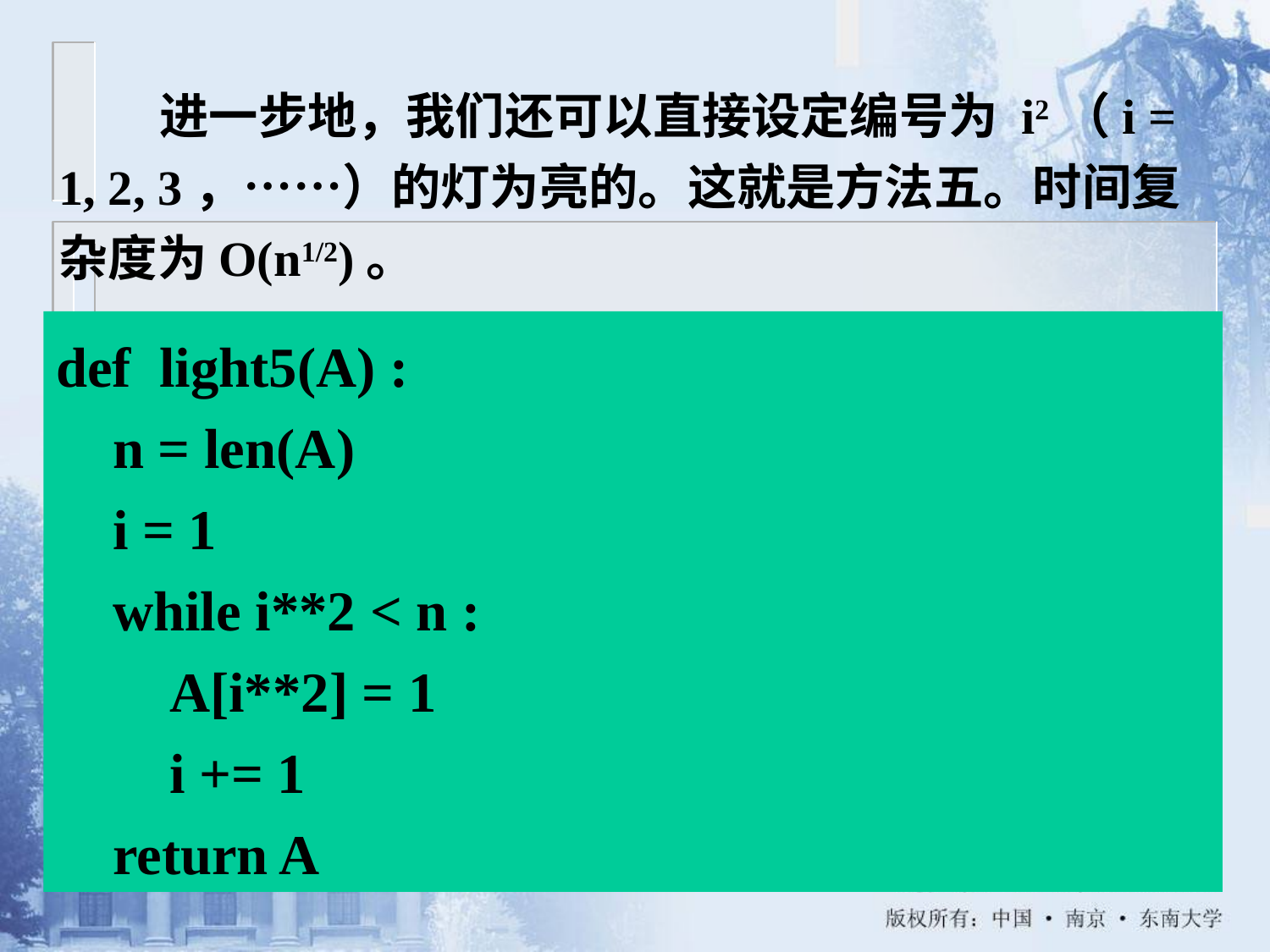

进一步地，我们还可以直接设定编号为 i2（i = 1, 2, 3，……）的灯为亮的。这就是方法五。时间复杂度为O(n1/2)。
def  light5(A) :
    n = len(A)
    i = 1
    while i**2 < n :
        A[i**2] = 1
        i += 1
    return A